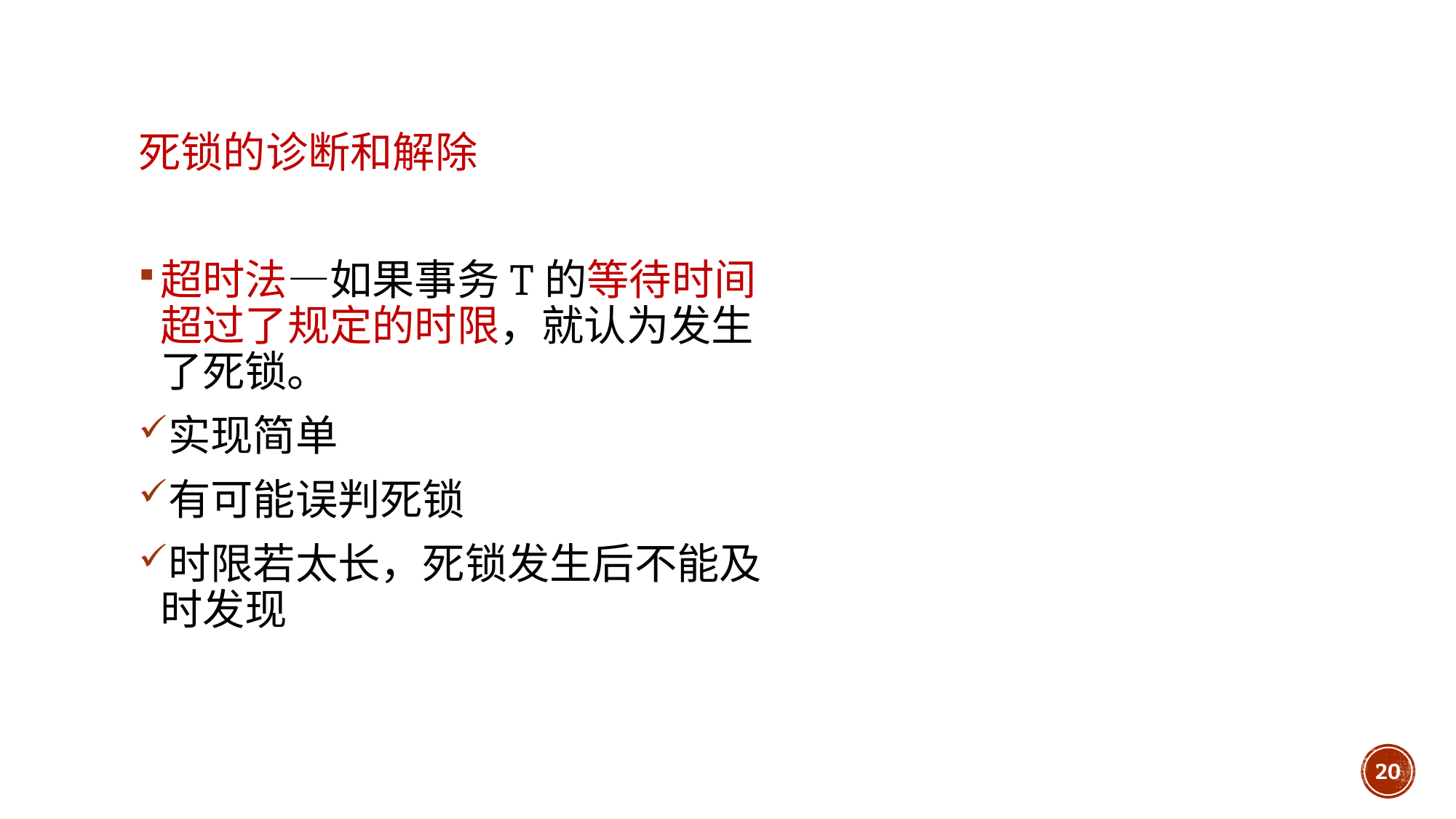

# 死锁的诊断和解除
超时法—如果事务T的等待时间超过了规定的时限，就认为发生了死锁。
实现简单
有可能误判死锁
时限若太长，死锁发生后不能及时发现
20